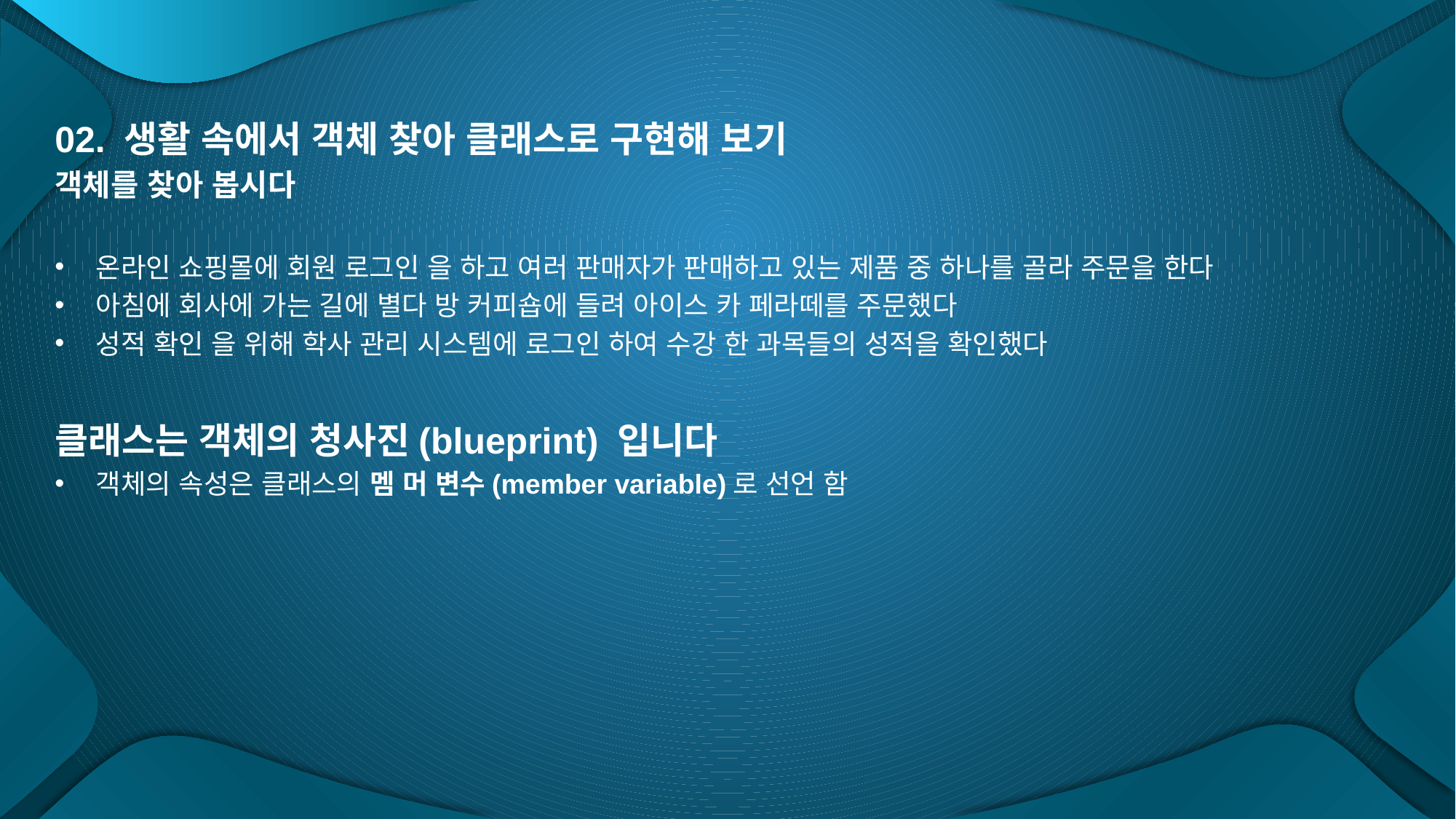

02. 생활 속에서 객체 찾아 클래스로 구현해 보기
객체를 찾아 봅시다

온라인 쇼핑몰에 회원 로그인 을 하고 여러 판매자가 판매하고 있는 제품 중 하나를 골라 주문을 한다
아침에 회사에 가는 길에 별다 방 커피숍에 들려 아이스 카 페라떼를 주문했다
성적 확인 을 위해 학사 관리 시스템에 로그인 하여 수강 한 과목들의 성적을 확인했다

클래스는 객체의 청사진(blueprint) 입니다
객체의 속성은 클래스의 멤 머 변수(member variable)로 선언 함